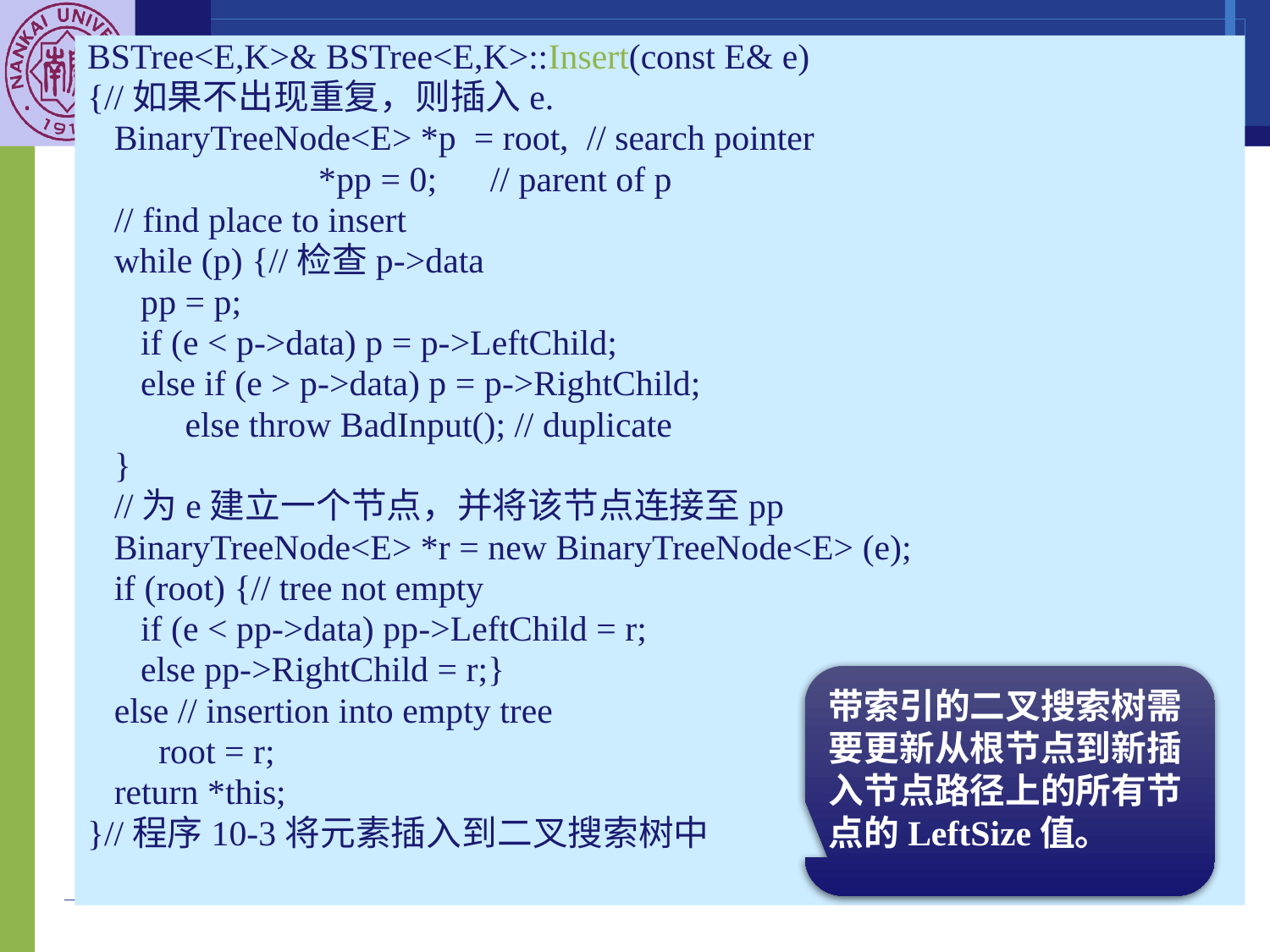

10.1.5  插入
BSTree<E,K>& BSTree<E,K>::Insert(const E& e)
{//如果不出现重复，则插入e.
   BinaryTreeNode<E> *p  = root,  // search pointer
                          *pp = 0;      // parent of p
   // find place to insert
   while (p) {//检查p->data
      pp = p;
      if (e < p->data) p = p->LeftChild;
      else if (e > p->data) p = p->RightChild;
           else throw BadInput(); // duplicate
   }
   //为e建立一个节点，并将该节点连接至pp
   BinaryTreeNode<E> *r = new BinaryTreeNode<E> (e);
   if (root) {// tree not empty
      if (e < pp->data) pp->LeftChild = r;
      else pp->RightChild = r;}
   else // insertion into empty tree
        root = r;
   return *this;
}//程序10-3将元素插入到二叉搜索树中
带索引的二叉搜索树需要更新从根节点到新插入节点路径上的所有节点的LeftSize值。
12